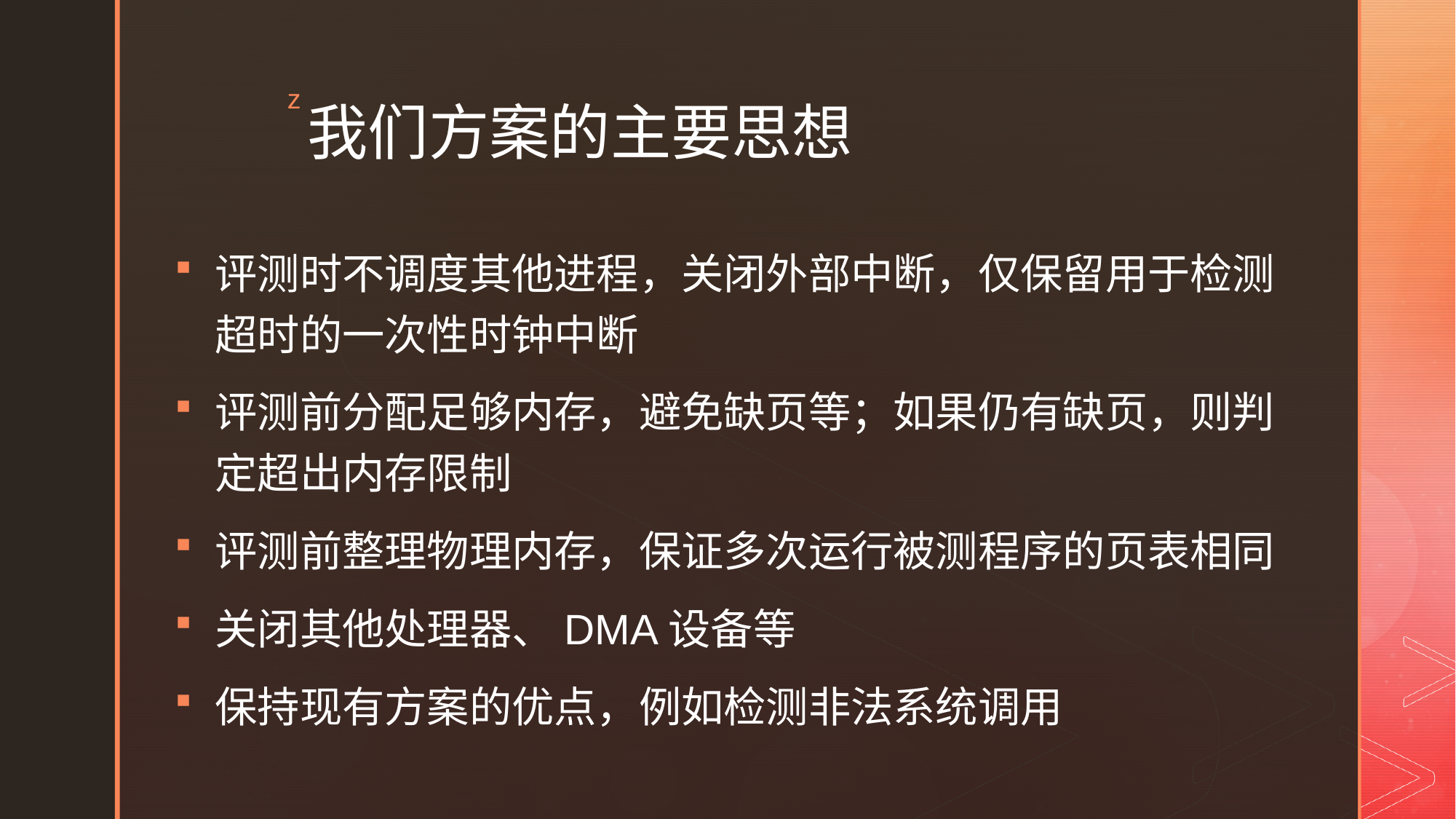

# 我们方案的主要思想
评测时不调度其他进程，关闭外部中断，仅保留用于检测超时的一次性时钟中断
评测前分配足够内存，避免缺页等；如果仍有缺页，则判定超出内存限制
评测前整理物理内存，保证多次运行被测程序的页表相同
关闭其他处理器、DMA设备等
保持现有方案的优点，例如检测非法系统调用